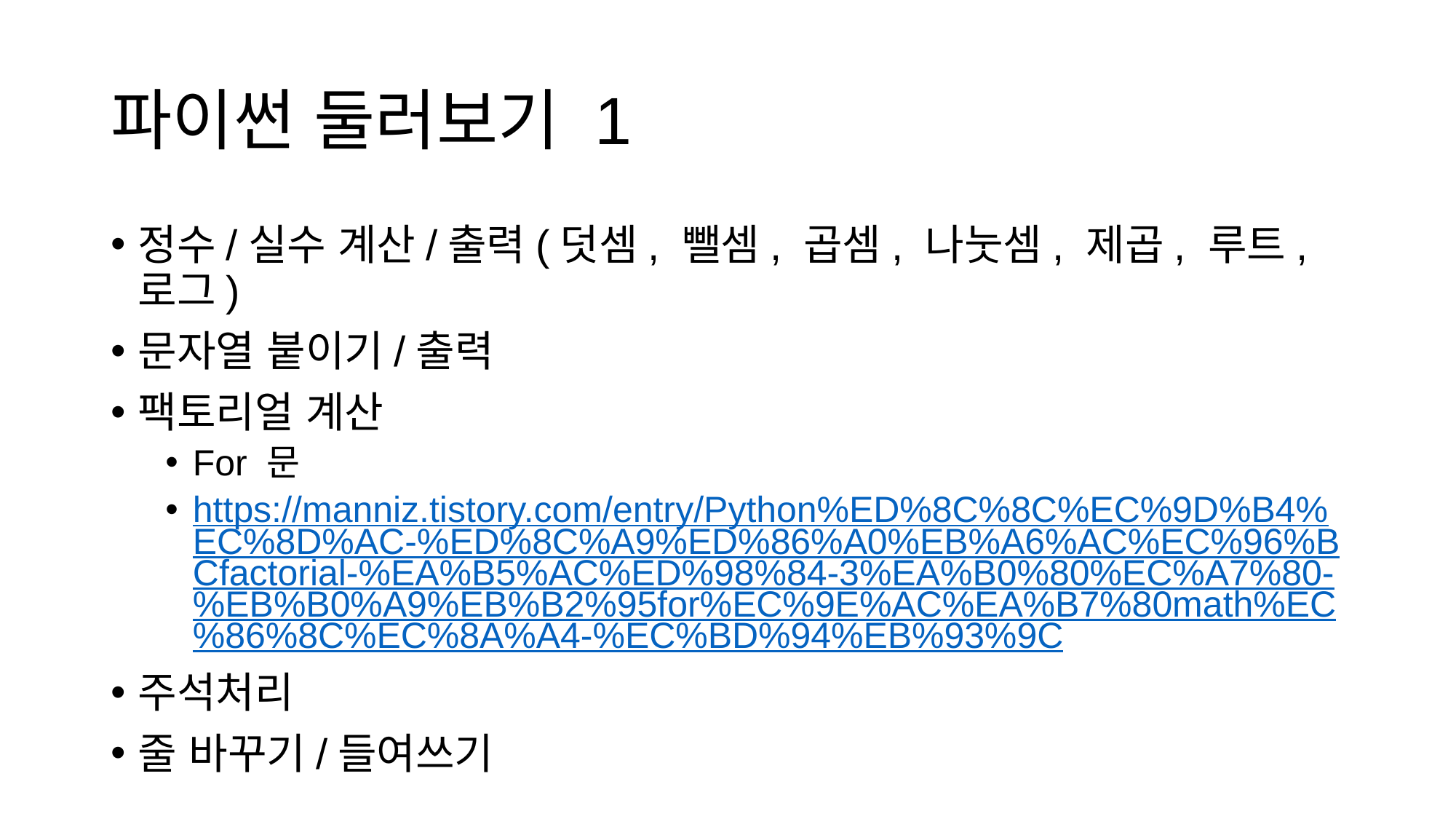

# 파이썬 둘러보기 1
정수/실수 계산/출력(덧셈, 뺄셈, 곱셈, 나눗셈, 제곱, 루트, 로그)
문자열 붙이기/출력
팩토리얼 계산
For 문
https://manniz.tistory.com/entry/Python%ED%8C%8C%EC%9D%B4%EC%8D%AC-%ED%8C%A9%ED%86%A0%EB%A6%AC%EC%96%BCfactorial-%EA%B5%AC%ED%98%84-3%EA%B0%80%EC%A7%80-%EB%B0%A9%EB%B2%95for%EC%9E%AC%EA%B7%80math%EC%86%8C%EC%8A%A4-%EC%BD%94%EB%93%9C
주석처리
줄 바꾸기/들여쓰기